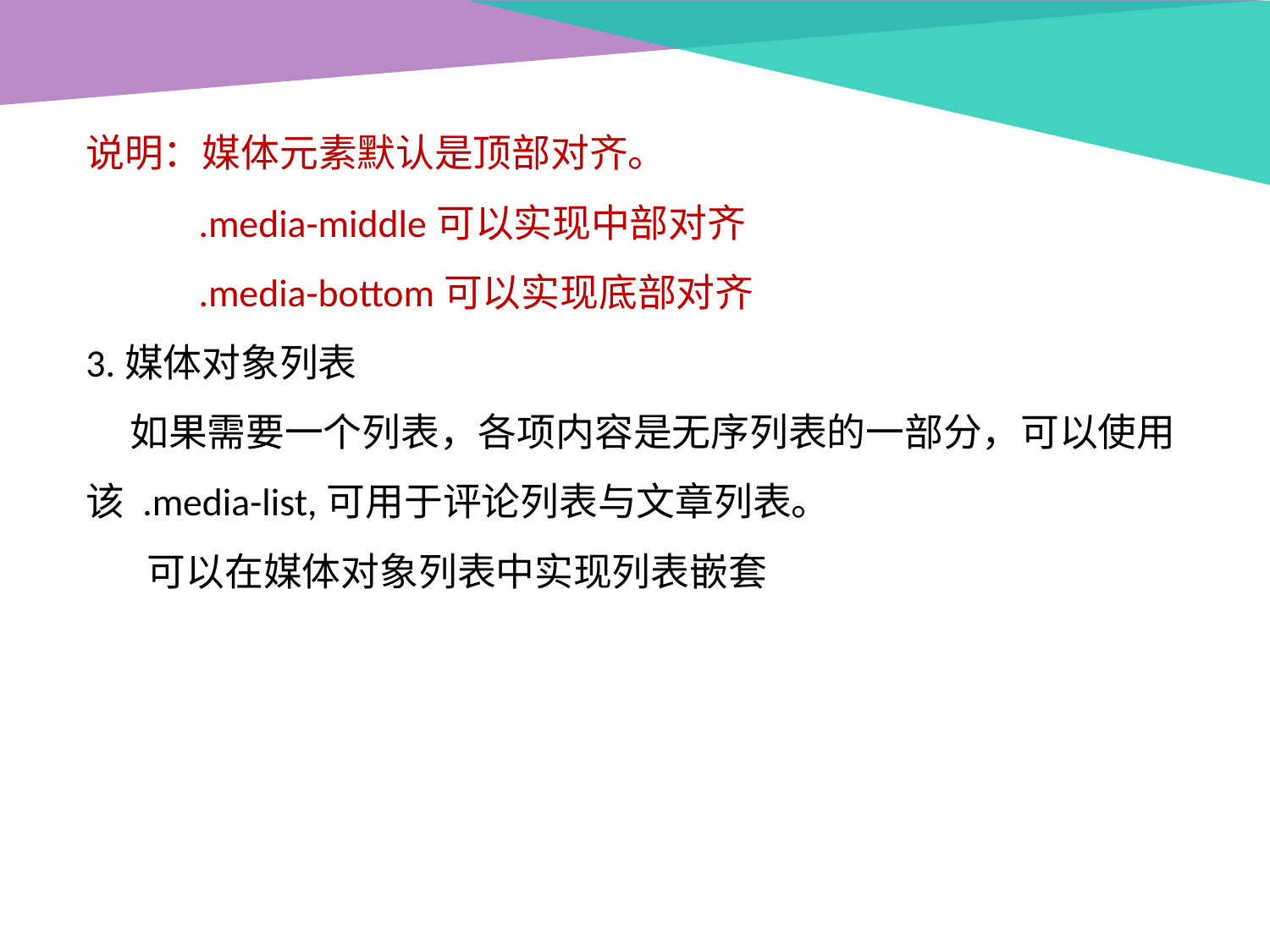

说明：媒体元素默认是顶部对齐。
             .media-middle可以实现中部对齐
             .media-bottom可以实现底部对齐
3.媒体对象列表
    如果需要一个列表，各项内容是无序列表的一部分，可以使用该 .media-list,可用于评论列表与文章列表。
      可以在媒体对象列表中实现列表嵌套